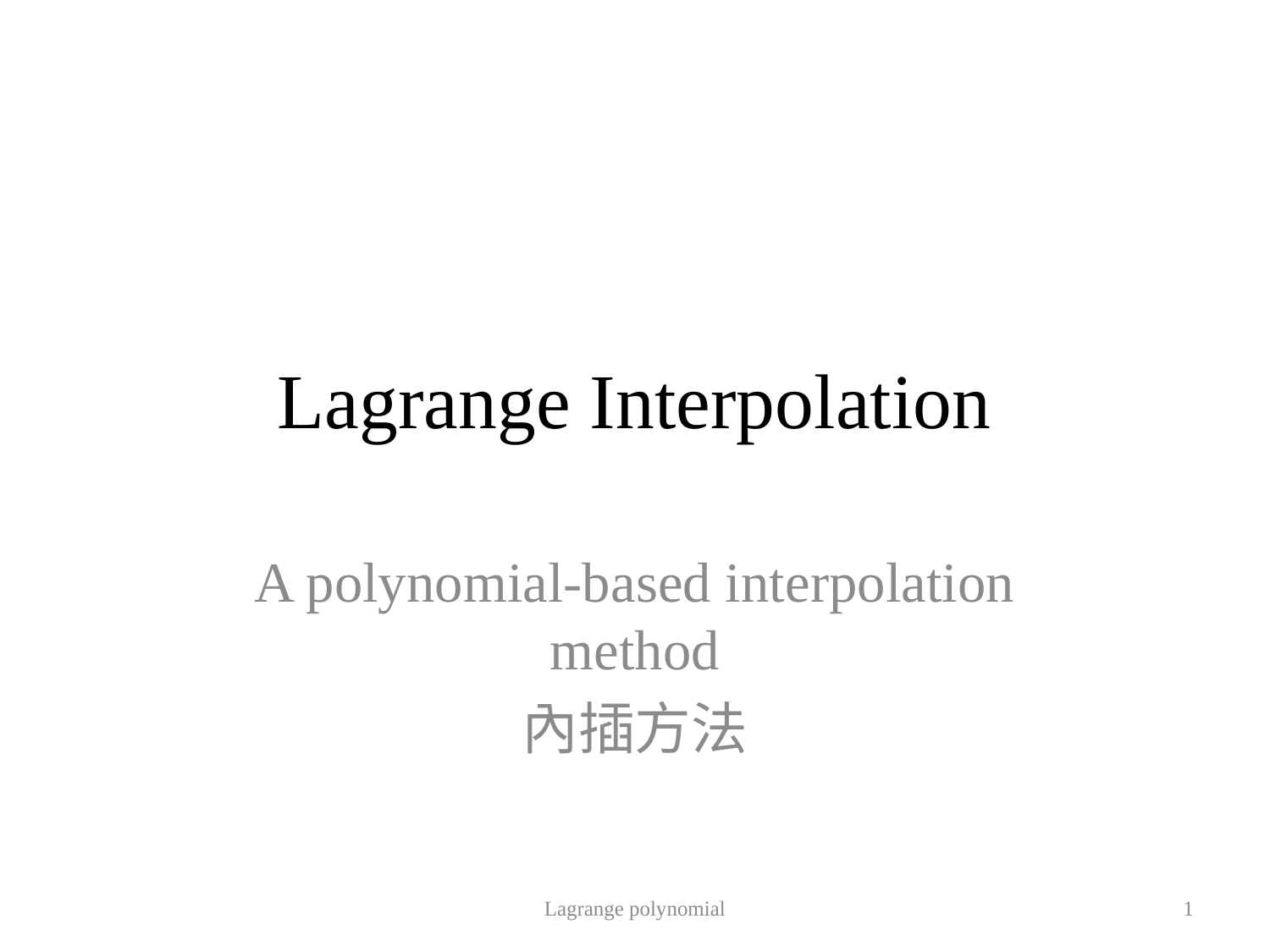

# Lagrange Interpolation
A polynomial-based interpolation method
內插方法
Lagrange polynomial
1